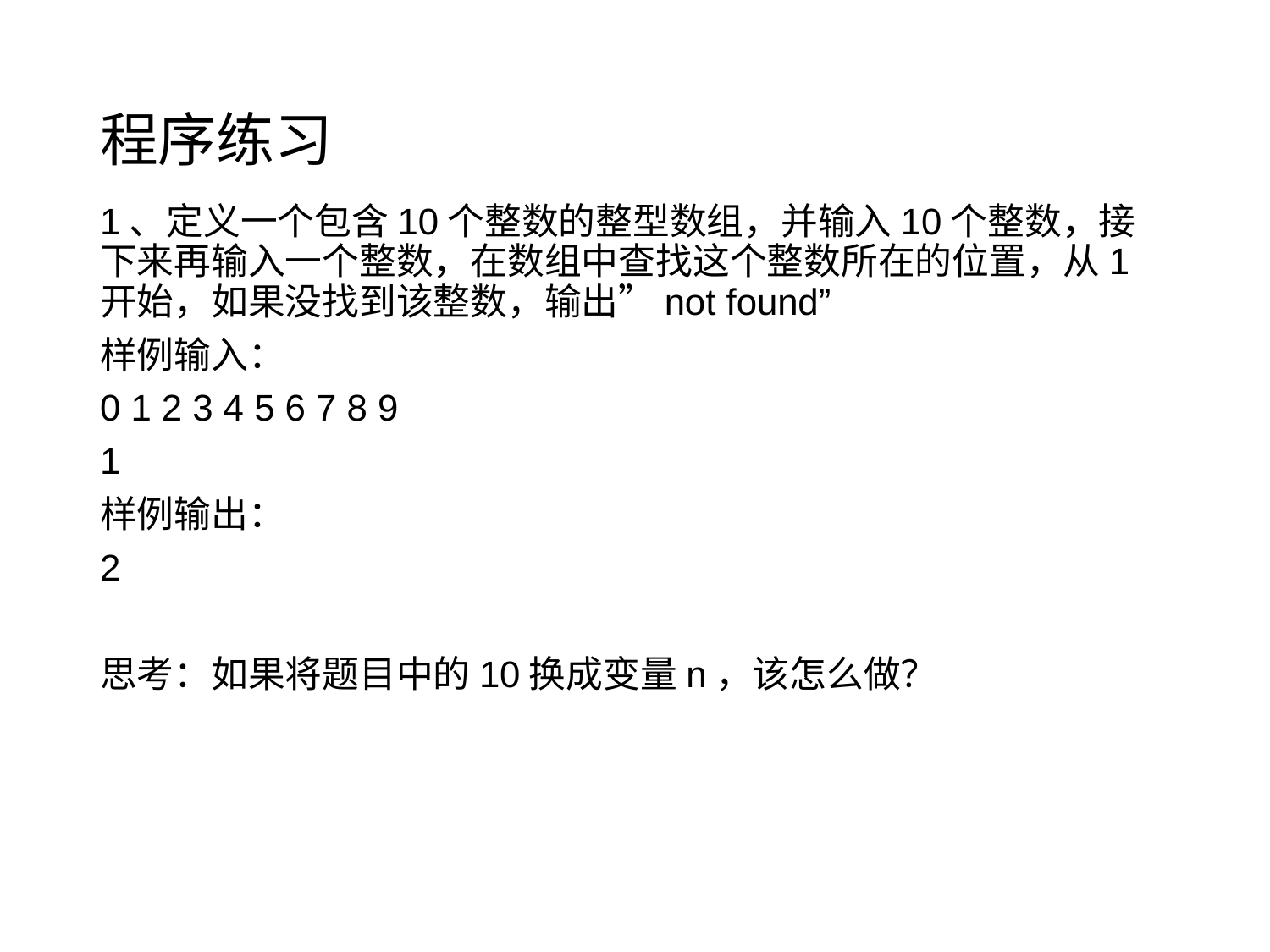

# 程序练习
1、定义一个包含10个整数的整型数组，并输入10个整数，接下来再输入一个整数，在数组中查找这个整数所在的位置，从1开始，如果没找到该整数，输出”not found”
样例输入：
0 1 2 3 4 5 6 7 8 9
1
样例输出：
2

思考：如果将题目中的10换成变量n，该怎么做？